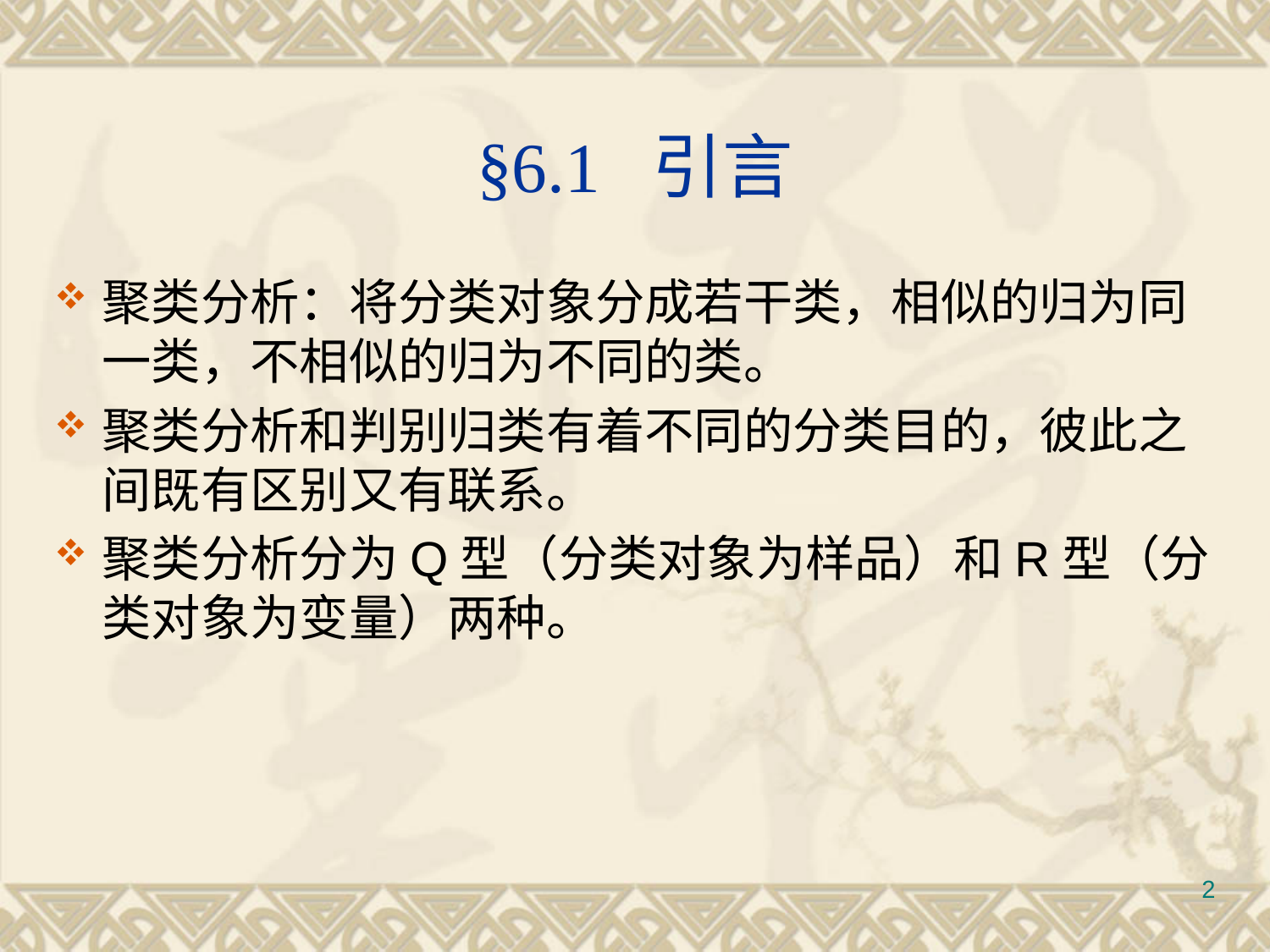

# §6.1  引言
聚类分析：将分类对象分成若干类，相似的归为同一类，不相似的归为不同的类。
聚类分析和判别归类有着不同的分类目的，彼此之间既有区别又有联系。
聚类分析分为Q型（分类对象为样品）和R型（分类对象为变量）两种。
2